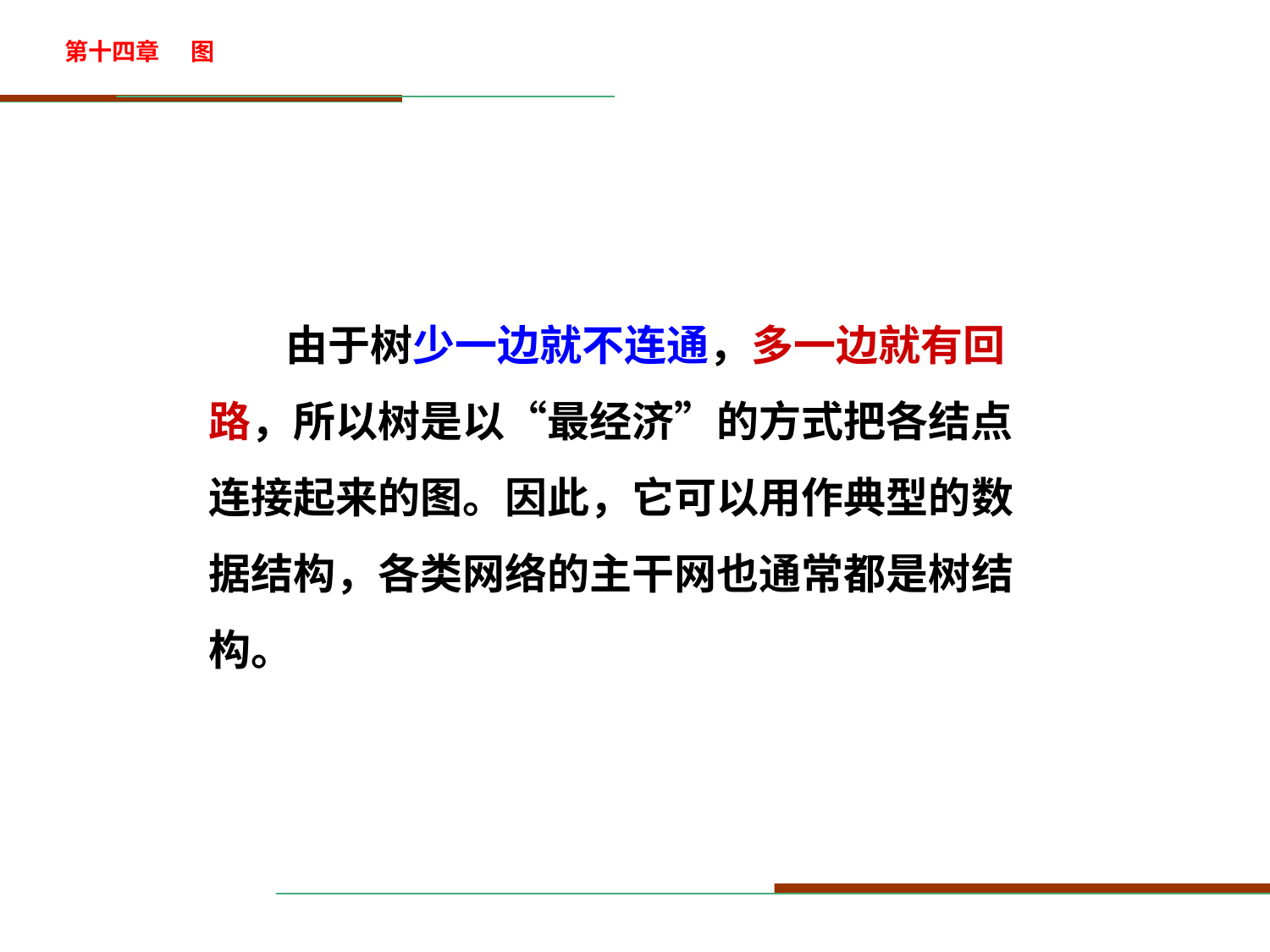

由于树少一边就不连通，多一边就有回路，所以树是以“最经济”的方式把各结点连接起来的图。因此，它可以用作典型的数据结构，各类网络的主干网也通常都是树结构。